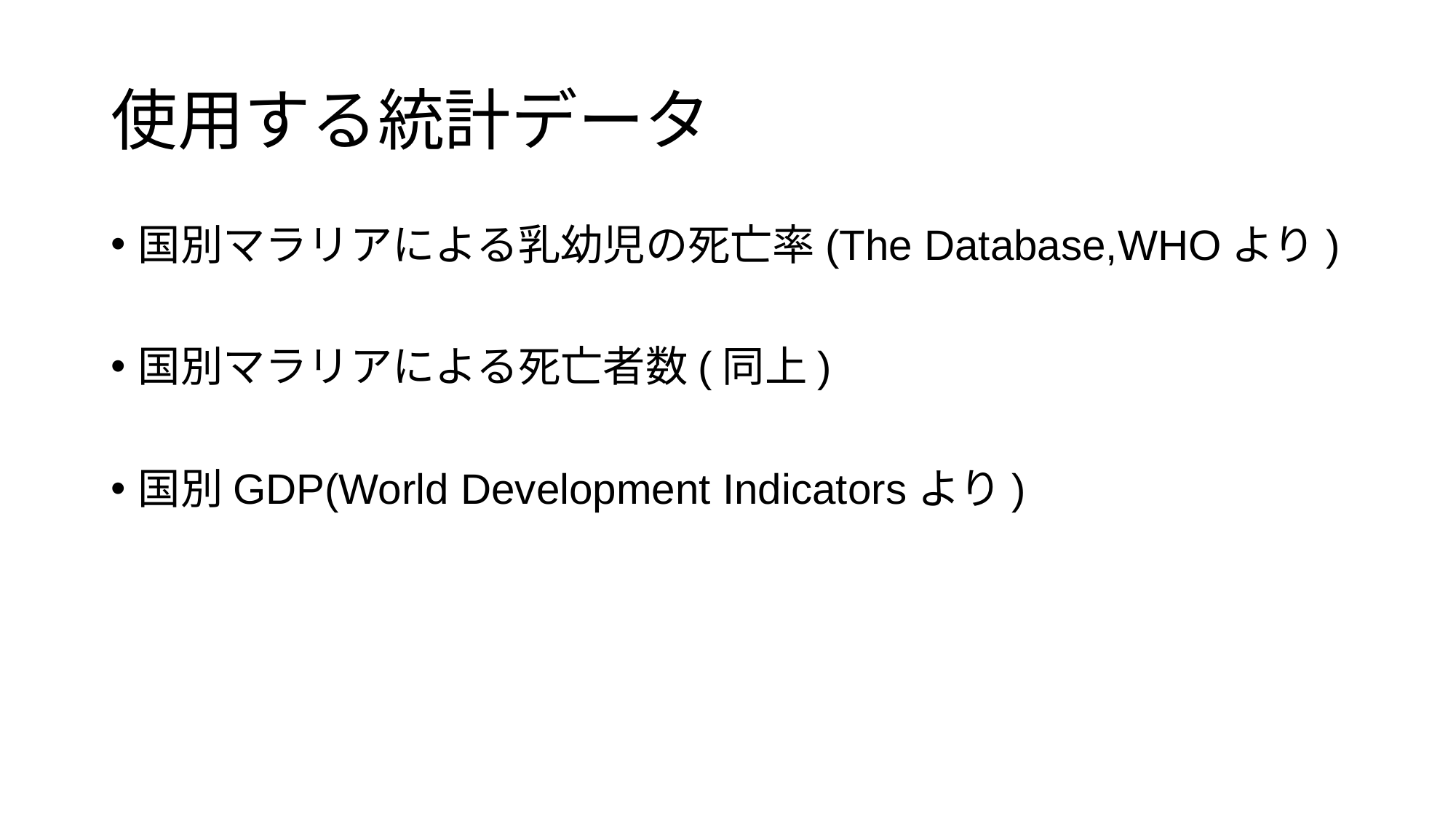

# 使用する統計データ
国別マラリアによる乳幼児の死亡率(The Database,WHOより)

国別マラリアによる死亡者数(同上)

国別GDP(World Development Indicatorsより)